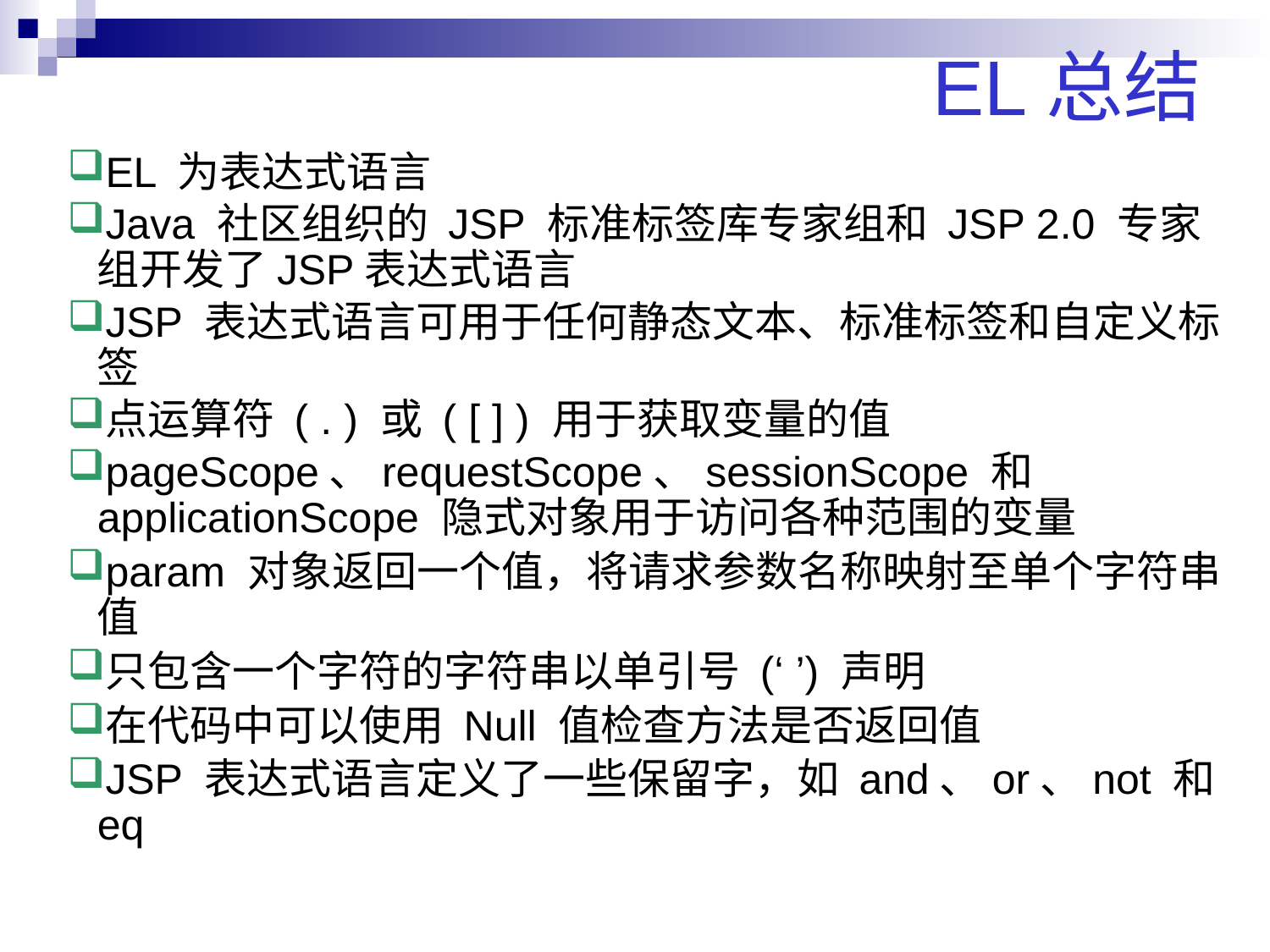

EL总结
EL 为表达式语言
Java 社区组织的 JSP 标准标签库专家组和 JSP 2.0 专家组开发了JSP表达式语言
JSP 表达式语言可用于任何静态文本、标准标签和自定义标签
点运算符 ( . ) 或 ( [ ] ) 用于获取变量的值
pageScope、requestScope、sessionScope 和 applicationScope 隐式对象用于访问各种范围的变量
param 对象返回一个值，将请求参数名称映射至单个字符串值
只包含一个字符的字符串以单引号 (‘ ’) 声明
在代码中可以使用 Null 值检查方法是否返回值
JSP 表达式语言定义了一些保留字，如 and、or、not 和 eq
25